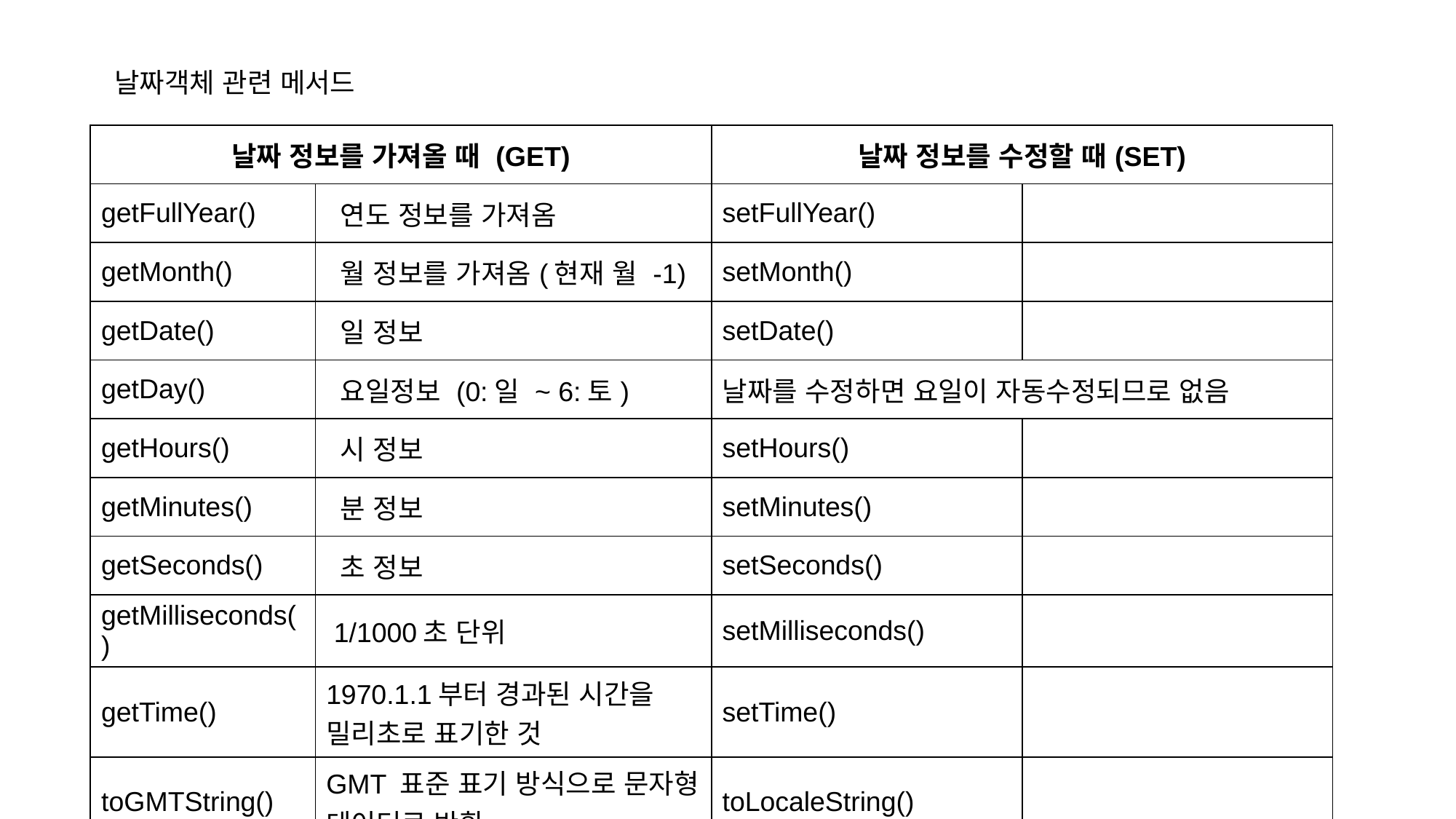

날짜객체 관련 메서드
| 날짜 정보를 가져올 때 (GET) |  | 날짜 정보를 수정할 때(SET) |  |
| --- | --- | --- | --- |
| getFullYear() | 연도 정보를 가져옴 | setFullYear() |  |
| getMonth() | 월 정보를 가져옴(현재 월 -1) | setMonth() |  |
| getDate() | 일 정보 | setDate() |  |
| getDay() | 요일정보 (0:일 ~ 6:토) | 날짜를 수정하면 요일이 자동수정되므로 없음 |  |
| getHours() | 시 정보 | setHours() |  |
| getMinutes() | 분 정보 | setMinutes() |  |
| getSeconds() | 초 정보 | setSeconds() |  |
| getMilliseconds() | 1/1000초 단위 | setMilliseconds() |  |
| getTime() | 1970.1.1부터 경과된 시간을 밀리초로 표기한 것 | setTime() |  |
| toGMTString() | GMT 표준 표기 방식으로 문자형 데이터로 반환 | toLocaleString() |  |